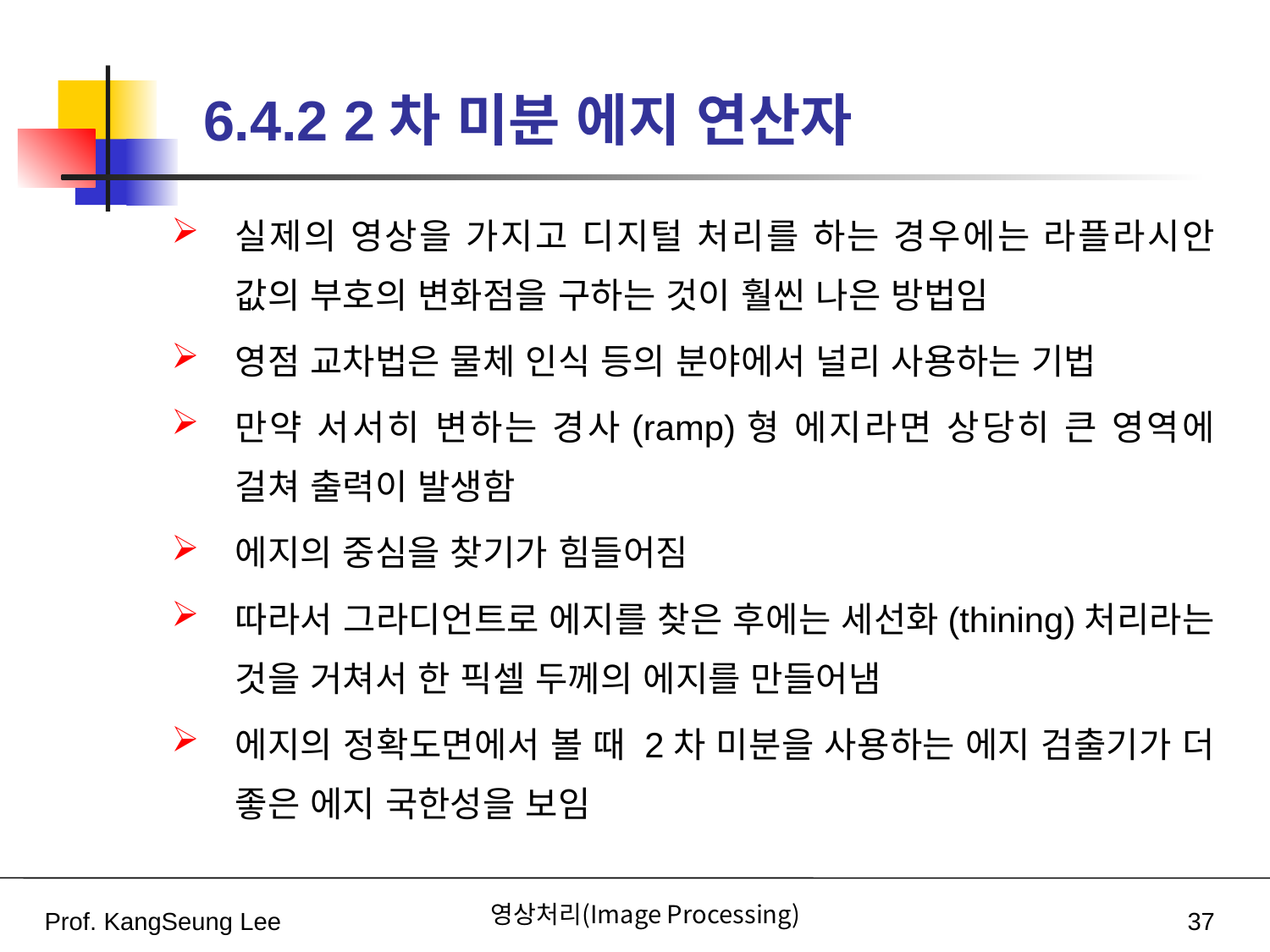

# 6.4.2 2차 미분 에지 연산자
실제의 영상을 가지고 디지털 처리를 하는 경우에는 라플라시안 값의 부호의 변화점을 구하는 것이 훨씬 나은 방법임
영점 교차법은 물체 인식 등의 분야에서 널리 사용하는 기법
만약 서서히 변하는 경사(ramp)형 에지라면 상당히 큰 영역에 걸쳐 출력이 발생함
에지의 중심을 찾기가 힘들어짐
따라서 그라디언트로 에지를 찾은 후에는 세선화(thining)처리라는 것을 거쳐서 한 픽셀 두께의 에지를 만들어냄
에지의 정확도면에서 볼 때 2차 미분을 사용하는 에지 검출기가 더 좋은 에지 국한성을 보임
Prof. KangSeung Lee
영상처리(Image Processing)
37